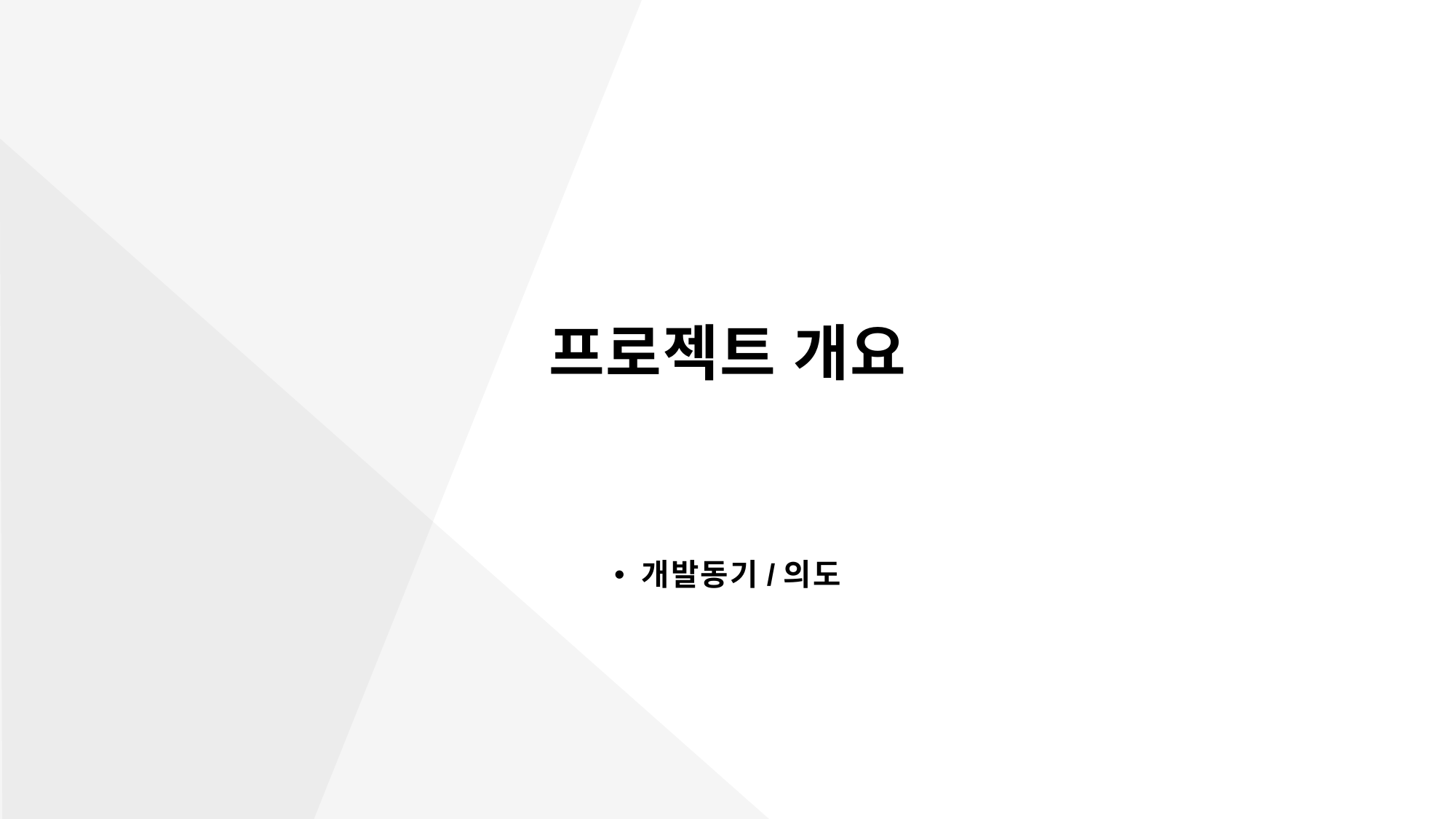

프로젝트 개요
FREE PPT TEMPLATE BY DELIGHT.
개발동기/의도